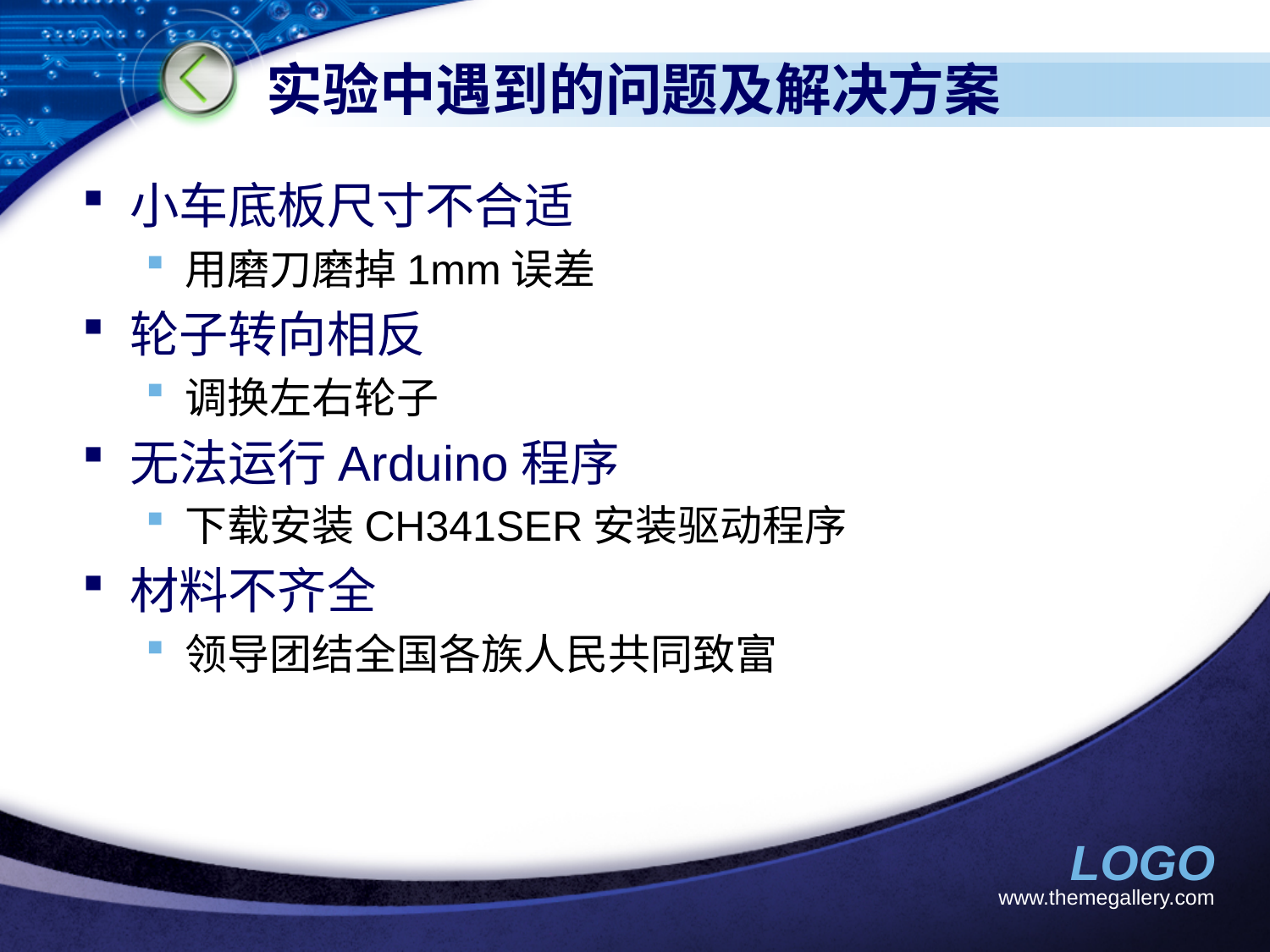

# 实验中遇到的问题及解决方案
小车底板尺寸不合适
用磨刀磨掉1mm误差
轮子转向相反
调换左右轮子
无法运行Arduino程序
下载安装CH341SER安装驱动程序
材料不齐全
领导团结全国各族人民共同致富

www.themegallery.com